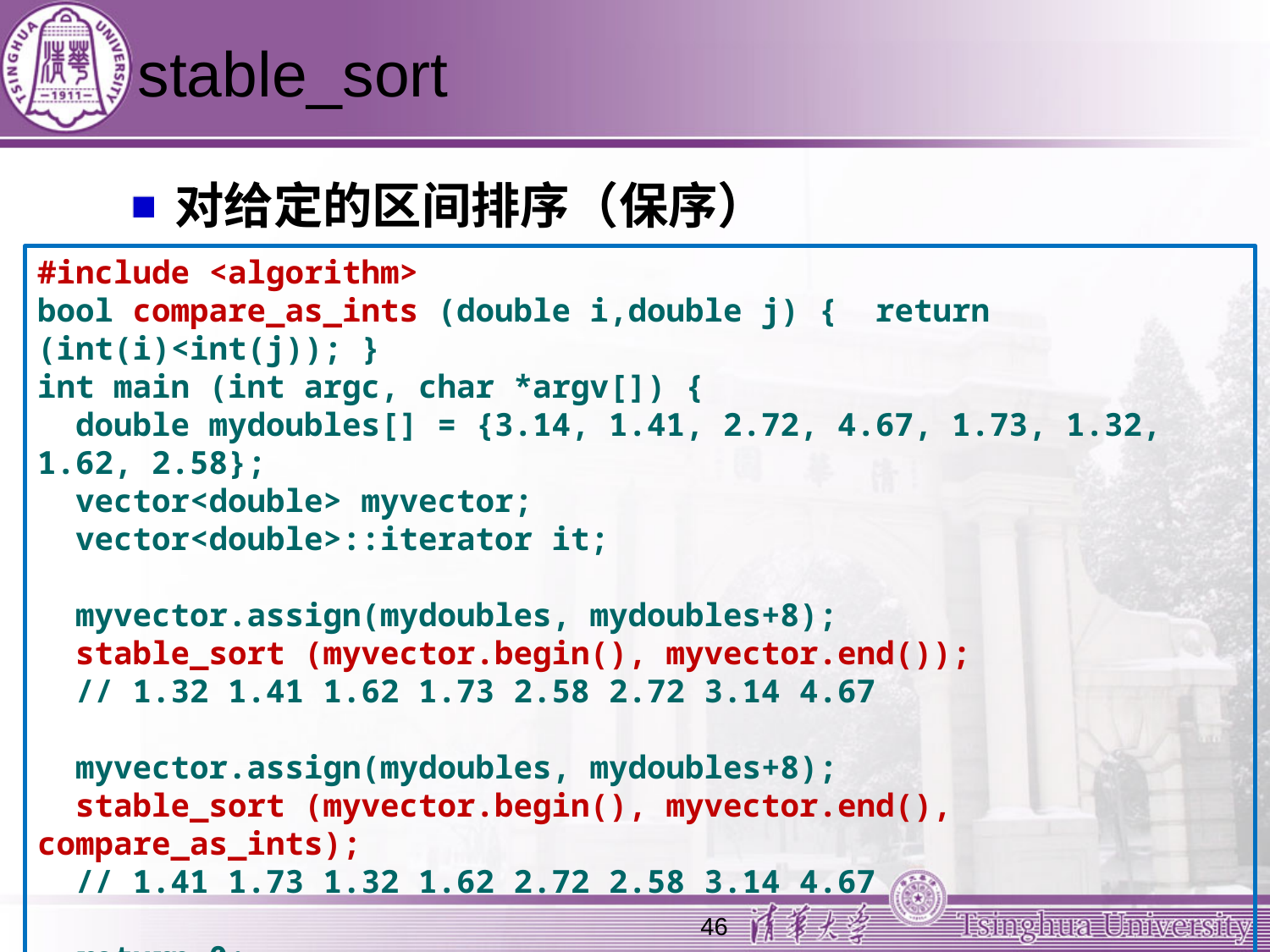

# stable_sort
对给定的区间排序（保序）
#include <algorithm>
bool compare_as_ints (double i,double j) {  return (int(i)<int(j)); }
int main (int argc, char *argv[]) {
  double mydoubles[] = {3.14, 1.41, 2.72, 4.67, 1.73, 1.32, 1.62, 2.58};
  vector<double> myvector;
  vector<double>::iterator it;

  myvector.assign(mydoubles, mydoubles+8);
  stable_sort (myvector.begin(), myvector.end());
  // 1.32 1.41 1.62 1.73 2.58 2.72 3.14 4.67

  myvector.assign(mydoubles, mydoubles+8);
  stable_sort (myvector.begin(), myvector.end(), compare_as_ints);
  // 1.41 1.73 1.32 1.62 2.72 2.58 3.14 4.67

  return 0;
}
46